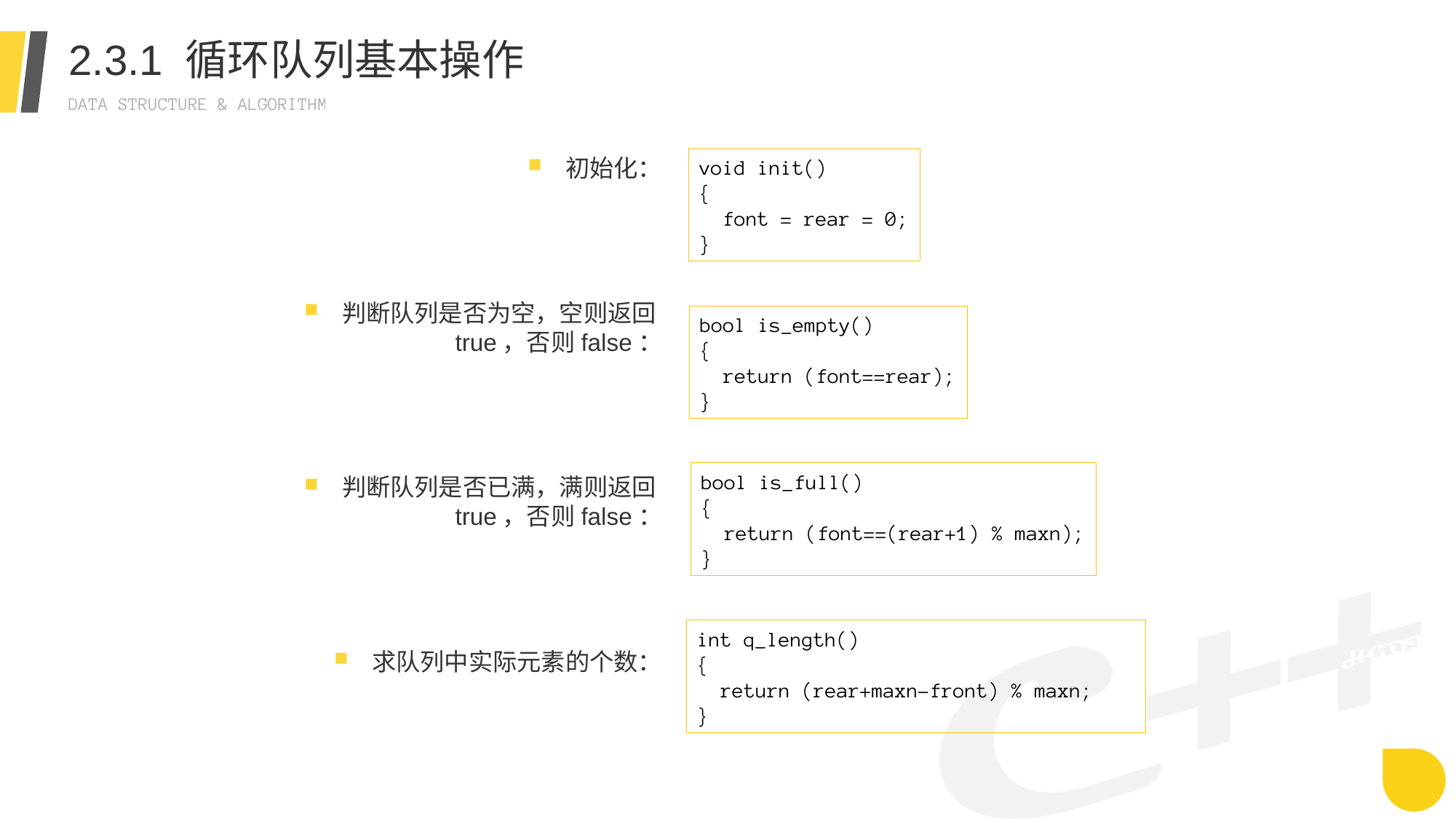

# 2.3.1 循环队列基本操作
初始化：

判断队列是否为空，空则返回true，否则false：

判断队列是否已满，满则返回true，否则false：

求队列中实际元素的个数：
void init()
{
  font = rear = 0;
}
bool is_empty()
{
  return (font==rear);
}
bool is_full()
{
  return (font==(rear+1) % maxn);
}
int q_length()
{
  return (rear+maxn-front) % maxn;
}